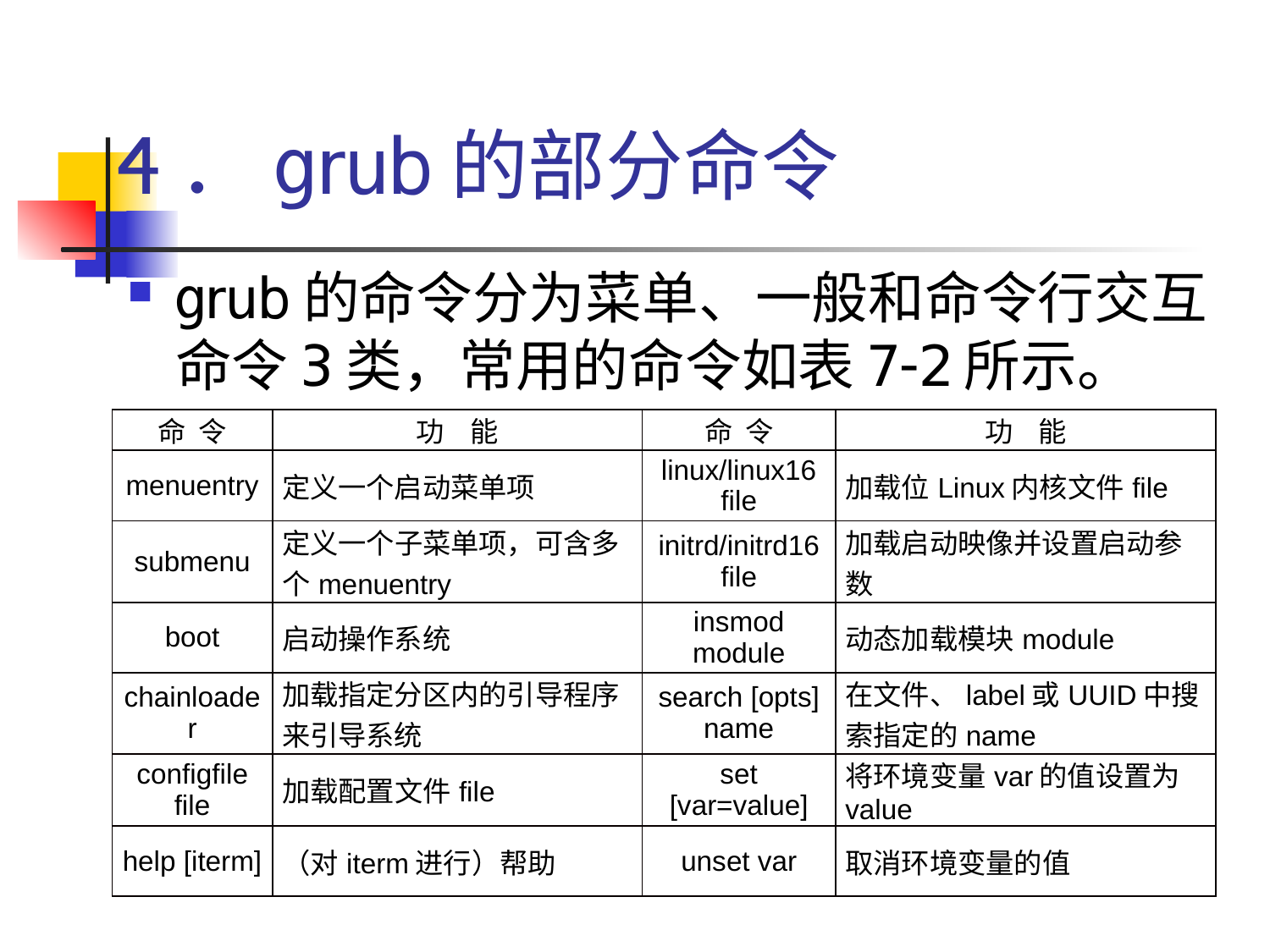

# 4．grub的部分命令
grub的命令分为菜单、一般和命令行交互命令3类，常用的命令如表7-2所示。
| 命 令 | 功 能 | 命 令 | 功 能 |
| --- | --- | --- | --- |
| menuentry | 定义一个启动菜单项 | linux/linux16 file | 加载位Linux内核文件file |
| submenu | 定义一个子菜单项，可含多个menuentry | initrd/initrd16 file | 加载启动映像并设置启动参数 |
| boot | 启动操作系统 | insmod module | 动态加载模块module |
| chainloader | 加载指定分区内的引导程序来引导系统 | search [opts] name | 在文件、label或UUID中搜索指定的name |
| configfile file | 加载配置文件file | set [var=value] | 将环境变量var的值设置为value |
| help [iterm] | （对iterm进行）帮助 | unset var | 取消环境变量的值 |